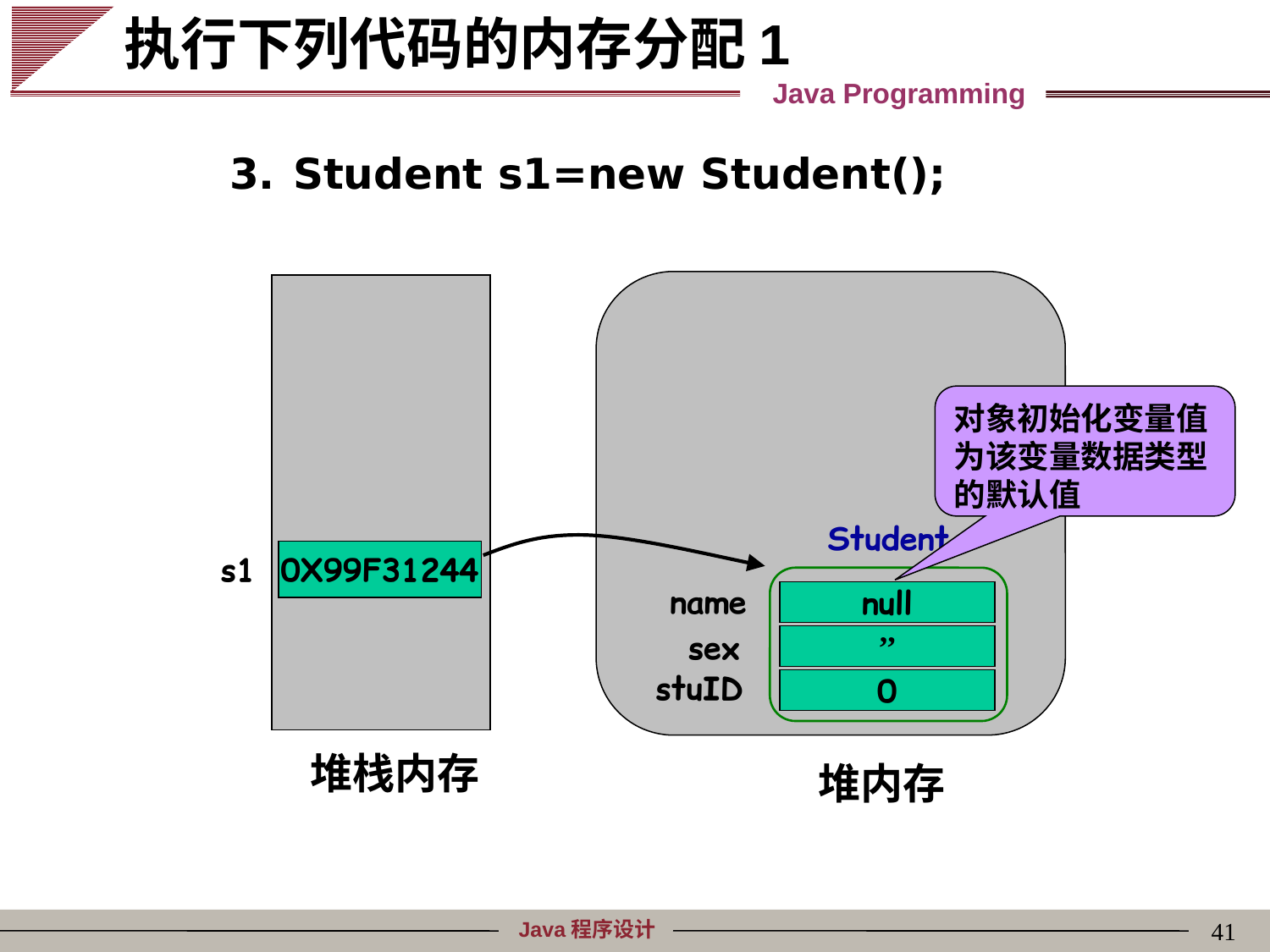

执行下列代码的内存分配1
Student s1=new Student();

堆栈内存
堆内存
对象初始化变量值为该变量数据类型的默认值
Student

name
null
   sex
’’
          stuID
0

0X99F31244
       s1